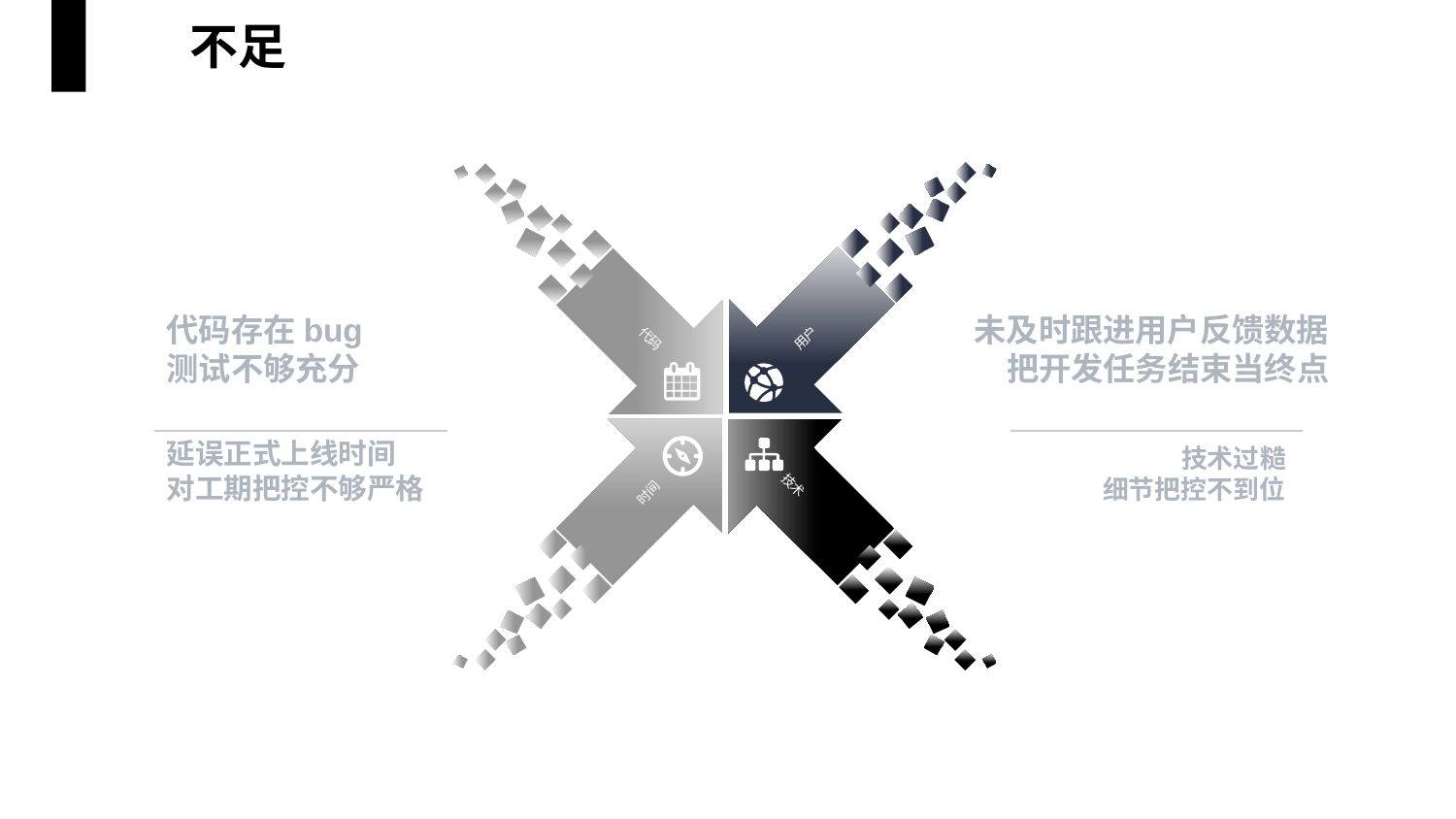

不足

用户
代码

技术
时间
代码存在bug
测试不够充分
延误正式上线时间
对工期把控不够严格
未及时跟进用户反馈数据
把开发任务结束当终点
技术过糙
细节把控不到位